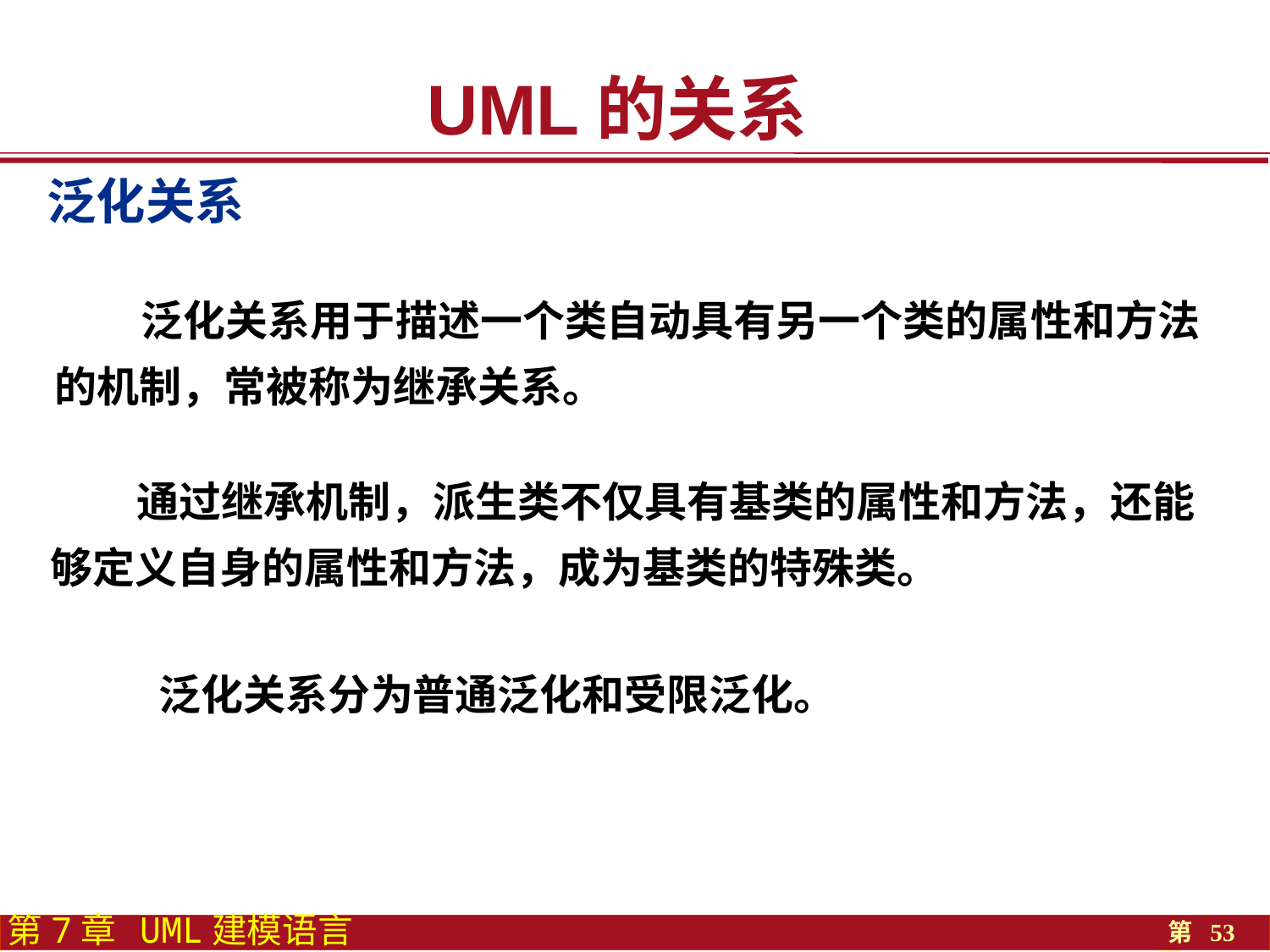

UML的关系
泛化关系
        泛化关系用于描述一个类自动具有另一个类的属性和方法的机制，常被称为继承关系。
        通过继承机制，派生类不仅具有基类的属性和方法，还能够定义自身的属性和方法，成为基类的特殊类。
泛化关系分为普通泛化和受限泛化。